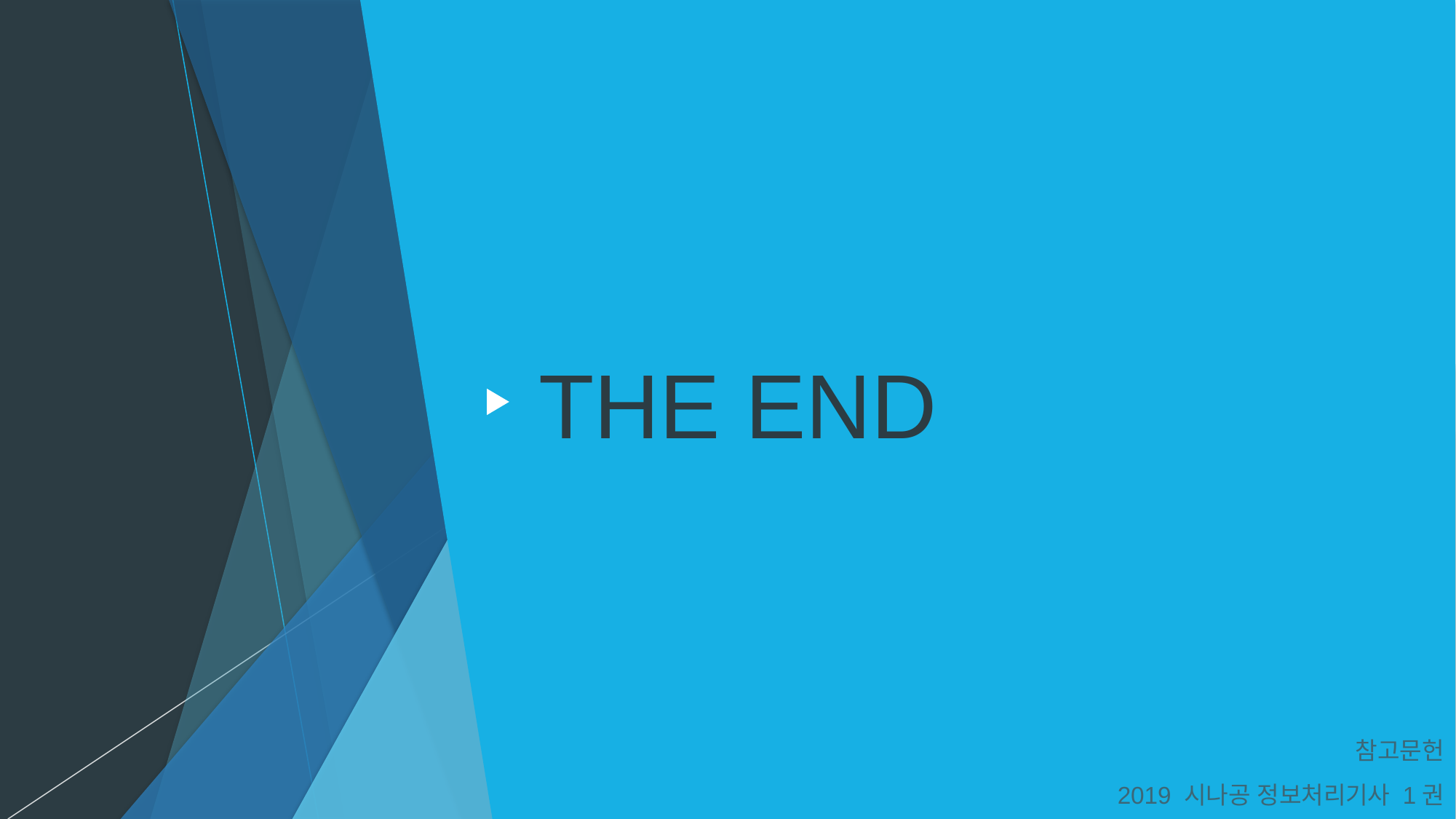

# THE END

참고문헌
2019 시나공 정보처리기사 1권